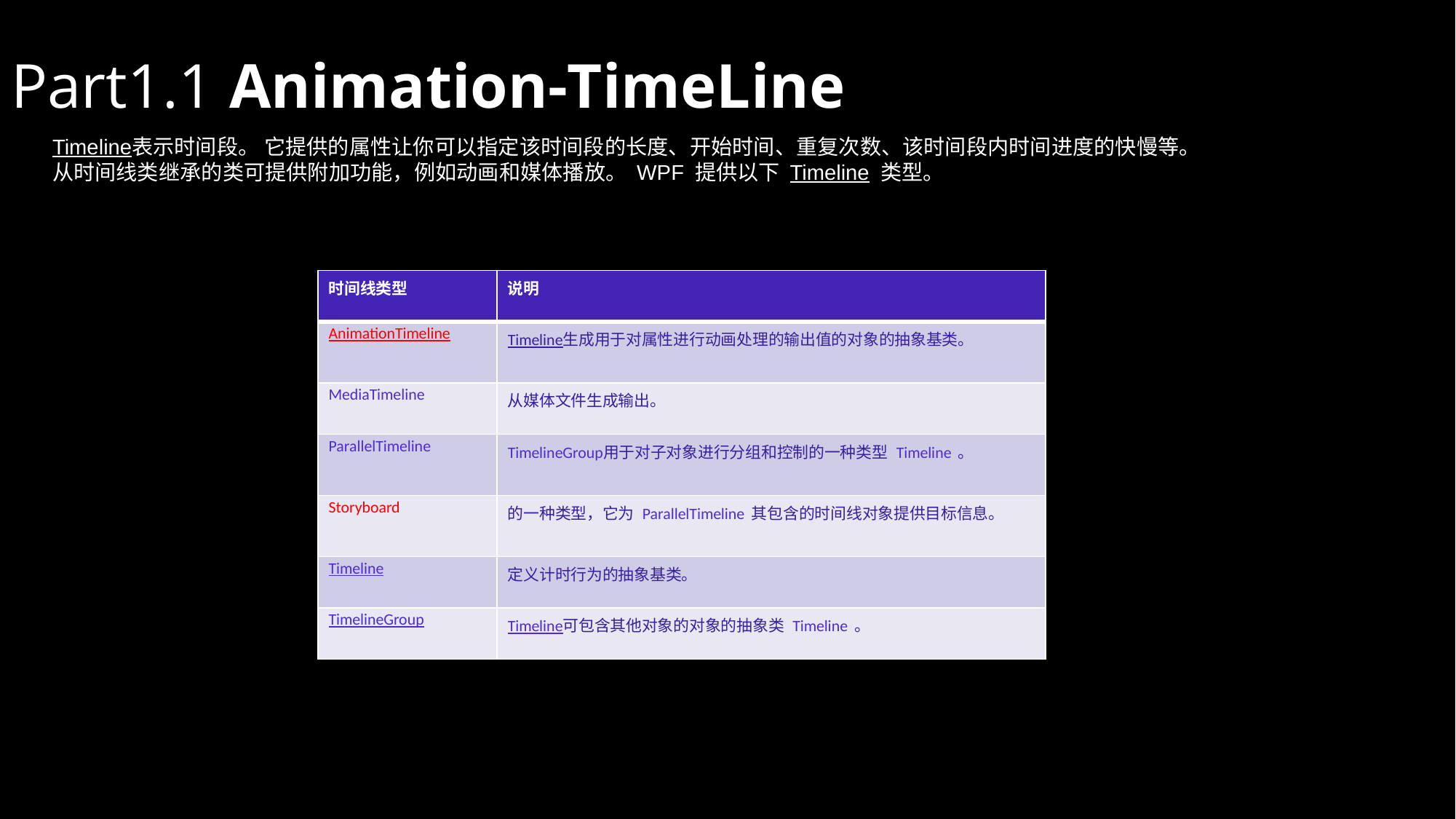

# Part1.1 Animation-TimeLine
Timeline表示时间段。 它提供的属性让你可以指定该时间段的长度、开始时间、重复次数、该时间段内时间进度的快慢等。
从时间线类继承的类可提供附加功能，例如动画和媒体播放。 WPF 提供以下 Timeline 类型。
| 时间线类型 | 说明 |
| --- | --- |
| AnimationTimeline | Timeline生成用于对属性进行动画处理的输出值的对象的抽象基类。 |
| MediaTimeline | 从媒体文件生成输出。 |
| ParallelTimeline | TimelineGroup用于对子对象进行分组和控制的一种类型 Timeline 。 |
| Storyboard | 的一种类型，它为 ParallelTimeline 其包含的时间线对象提供目标信息。 |
| Timeline | 定义计时行为的抽象基类。 |
| TimelineGroup | Timeline可包含其他对象的对象的抽象类 Timeline 。 |